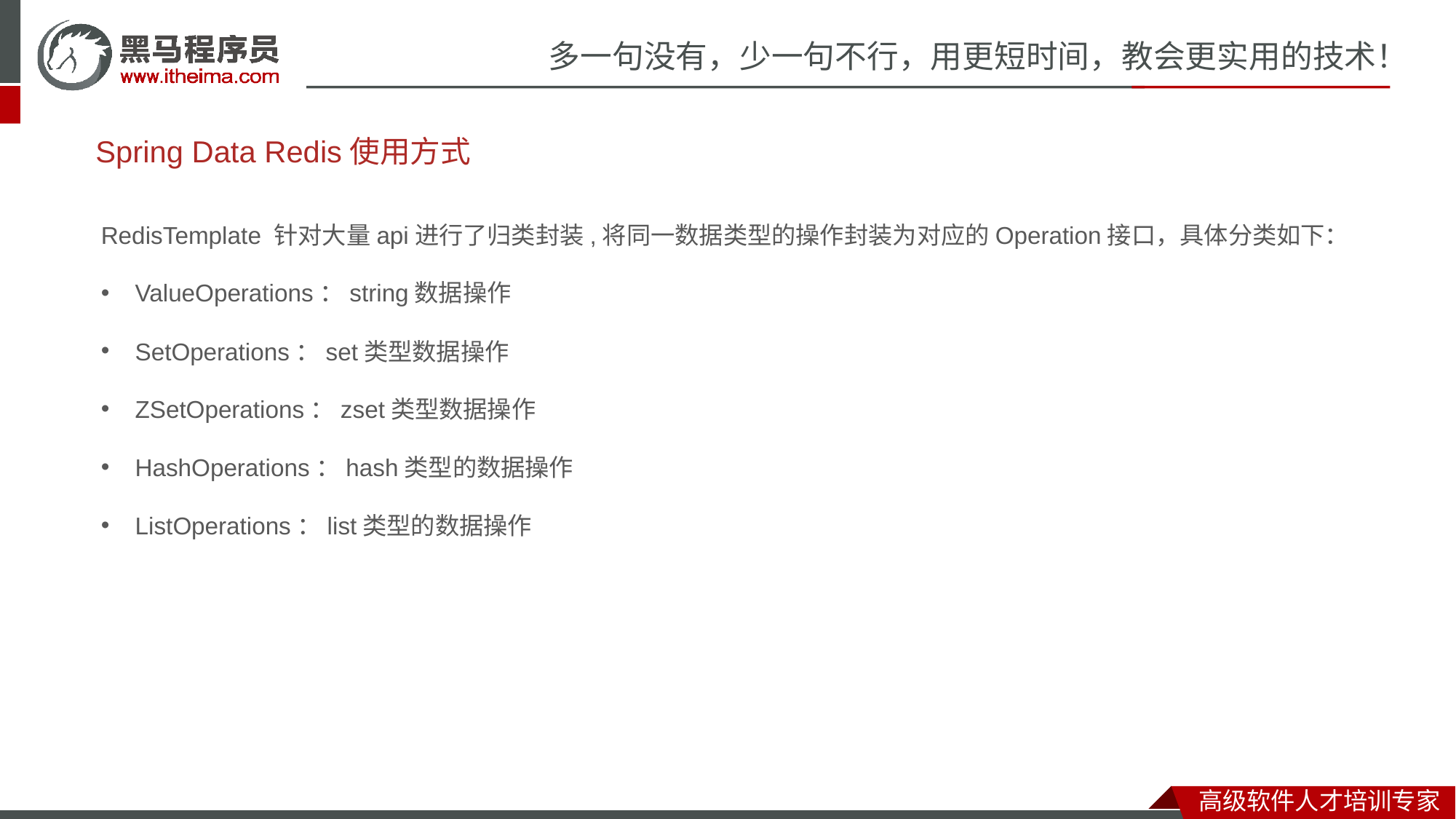

# Spring Data Redis使用方式
RedisTemplate 针对大量api进行了归类封装,将同一数据类型的操作封装为对应的Operation接口，具体分类如下：
ValueOperations：string数据操作
SetOperations：set类型数据操作
ZSetOperations：zset类型数据操作
HashOperations：hash类型的数据操作
ListOperations：list类型的数据操作